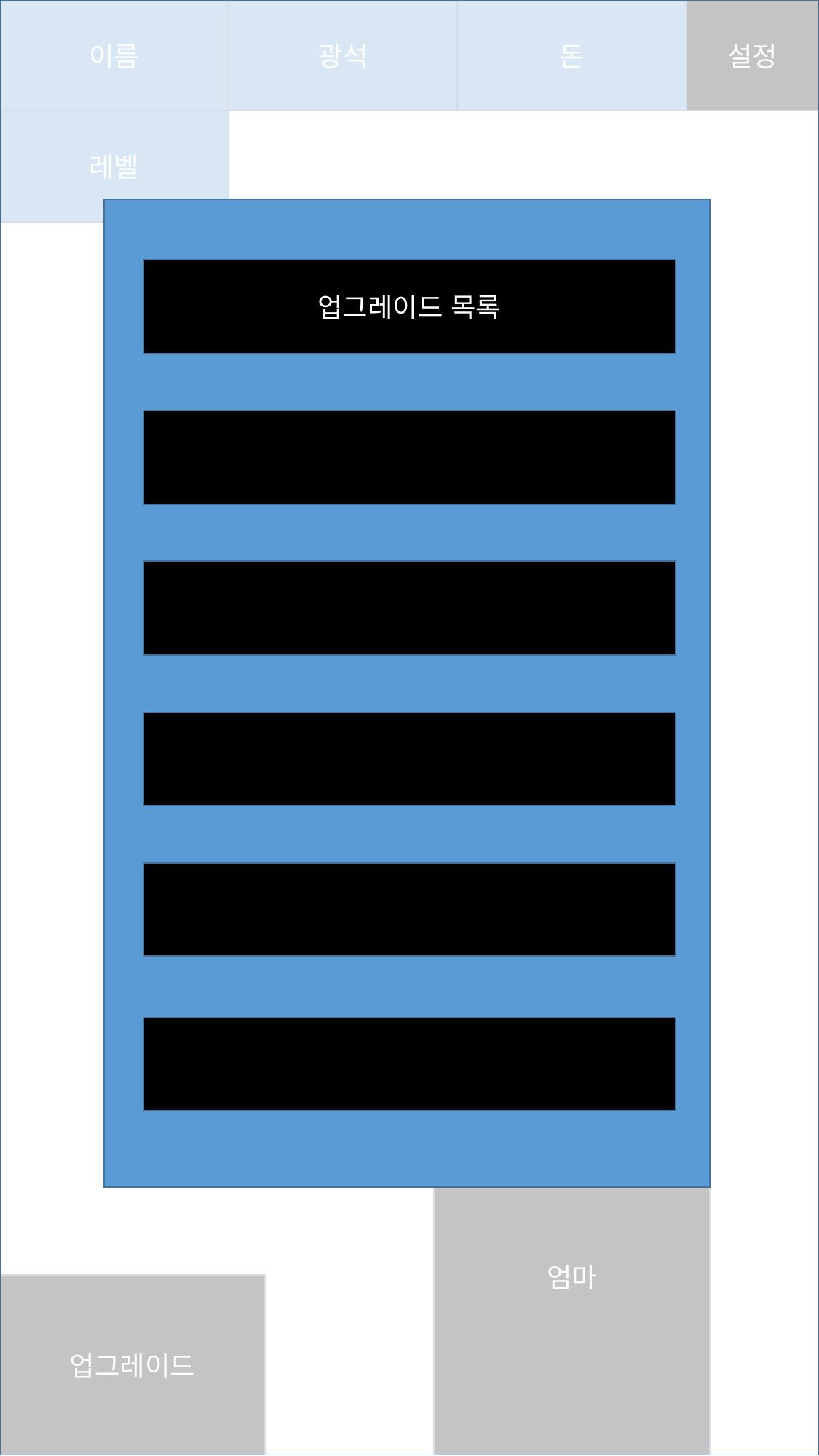

이름

광석
돈
설정
레벨

업그레이드 목록
광석들
주인공

고구마
고구마

엄마
업그레이드